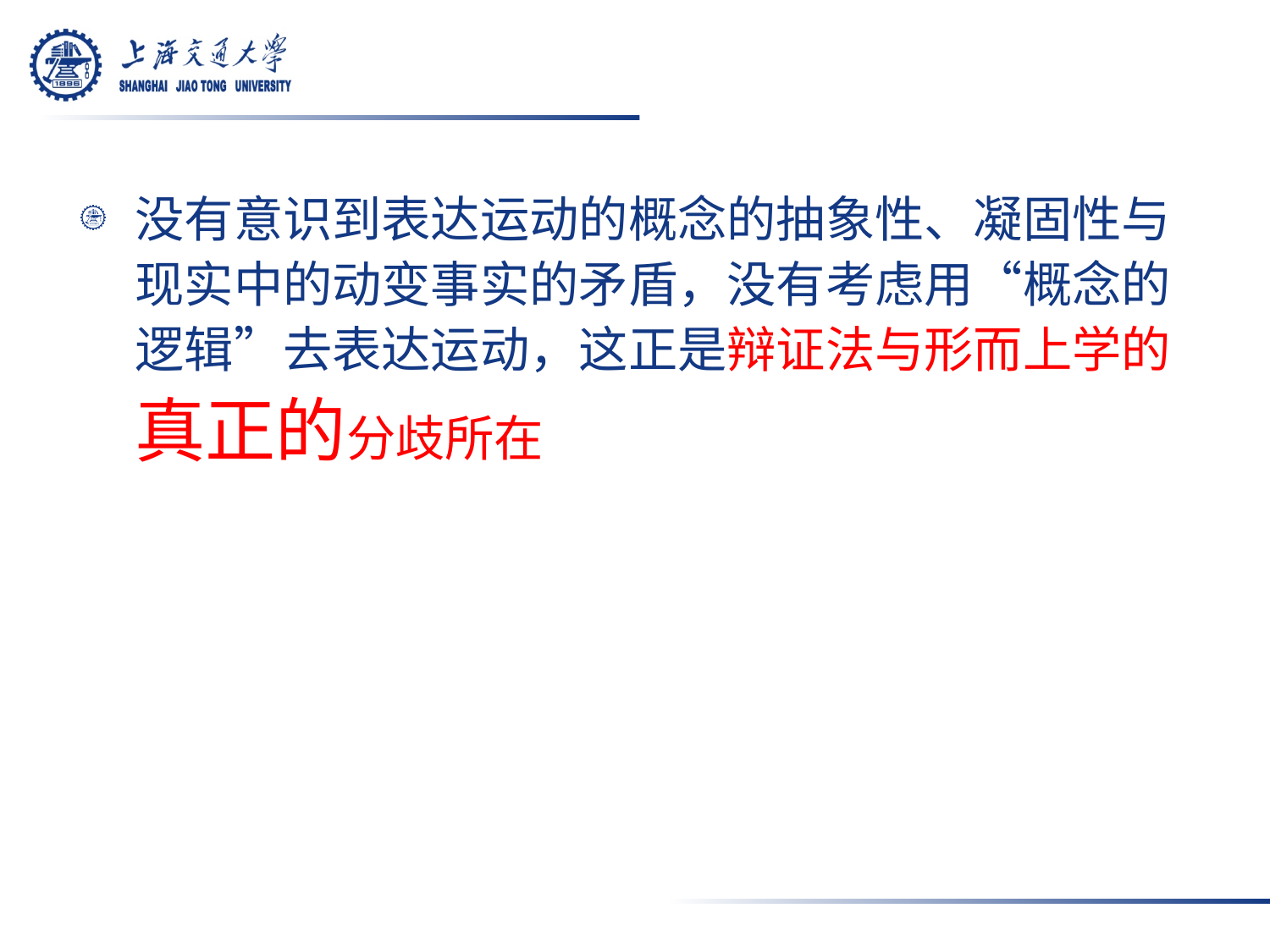

#
没有意识到表达运动的概念的抽象性、凝固性与现实中的动变事实的矛盾，没有考虑用“概念的逻辑”去表达运动，这正是辩证法与形而上学的真正的分歧所在